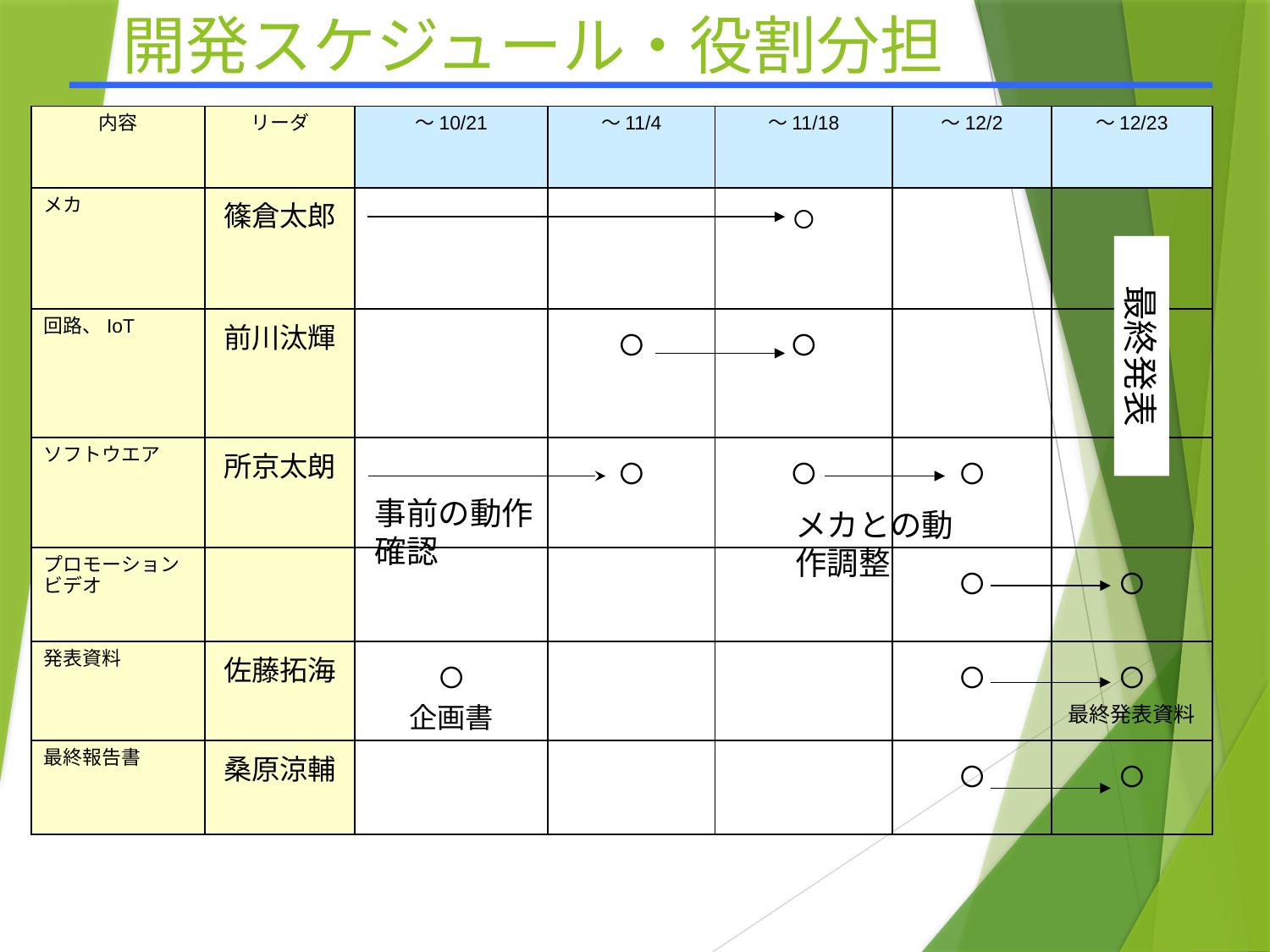

# 開発スケジュール・役割分担

| 内容 | リーダ | ～10/21 | ～11/4 | ～11/18 | ～12/2 | ～12/23 |
| --- | --- | --- | --- | --- | --- | --- |
| メカ | 篠倉太郎 |  |  | ○ |  |  |
| 回路、IoT | 前川汰輝 |  | ○ | ○ |  |  |
| ソフトウエア | 所京太朗 |  | ○ | ○ | ○ |  |
| プロモーションビデオ |  |  |  |  | ○ | ○ |
| 発表資料 | 佐藤拓海 | ○ 企画書 |  |  | ○ | ○ 最終発表資料 |
| 最終報告書 | 桑原涼輔 |  |  |  | ○ | ○ |
最終発表
事前の動作確認
メカとの動作調整